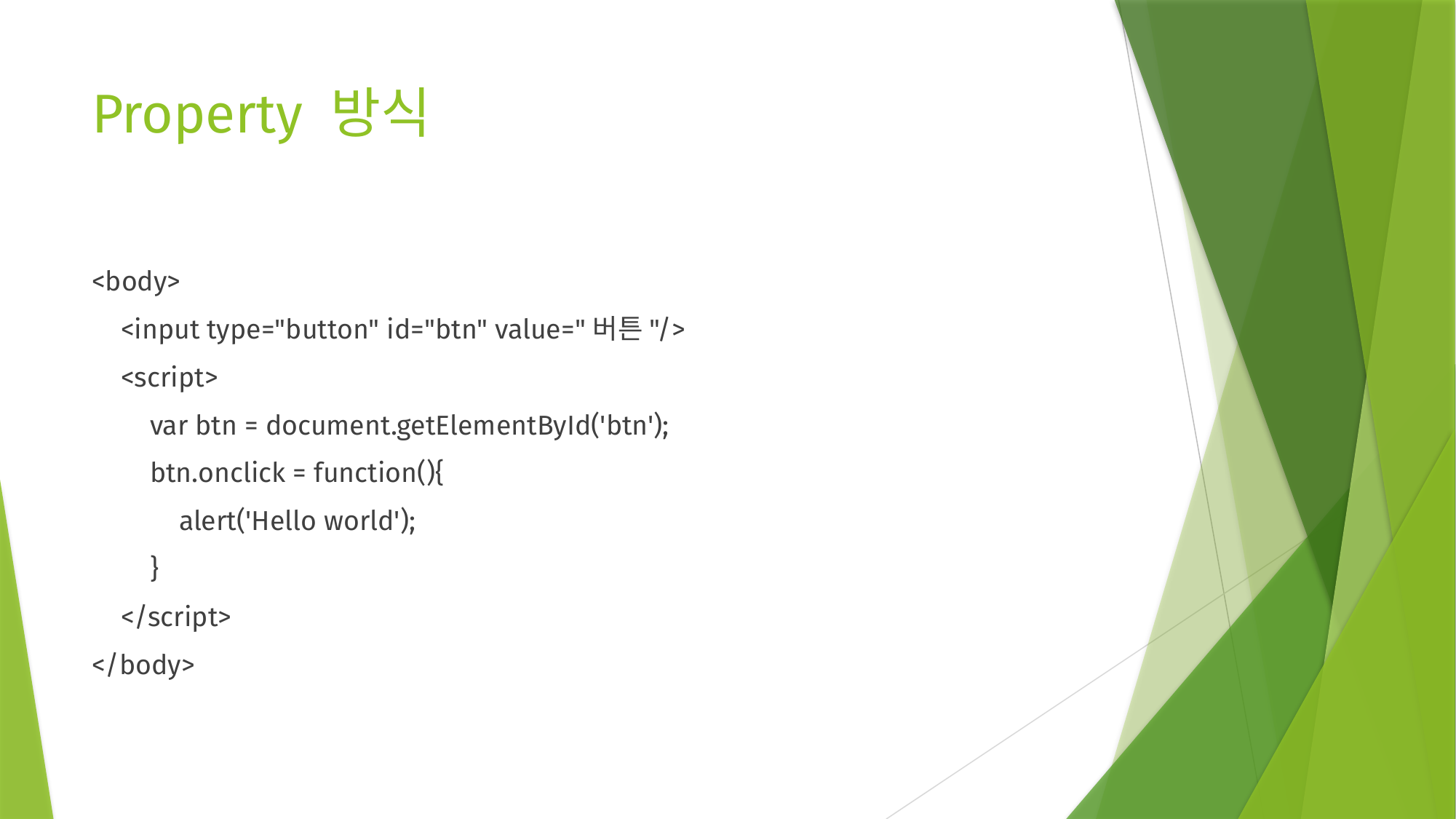

# Property 방식
<body>
    <input type="button" id="btn" value="버튼"/>
    <script>
        var btn = document.getElementById('btn');
        btn.onclick = function(){
            alert('Hello world');
        }
    </script>
</body>